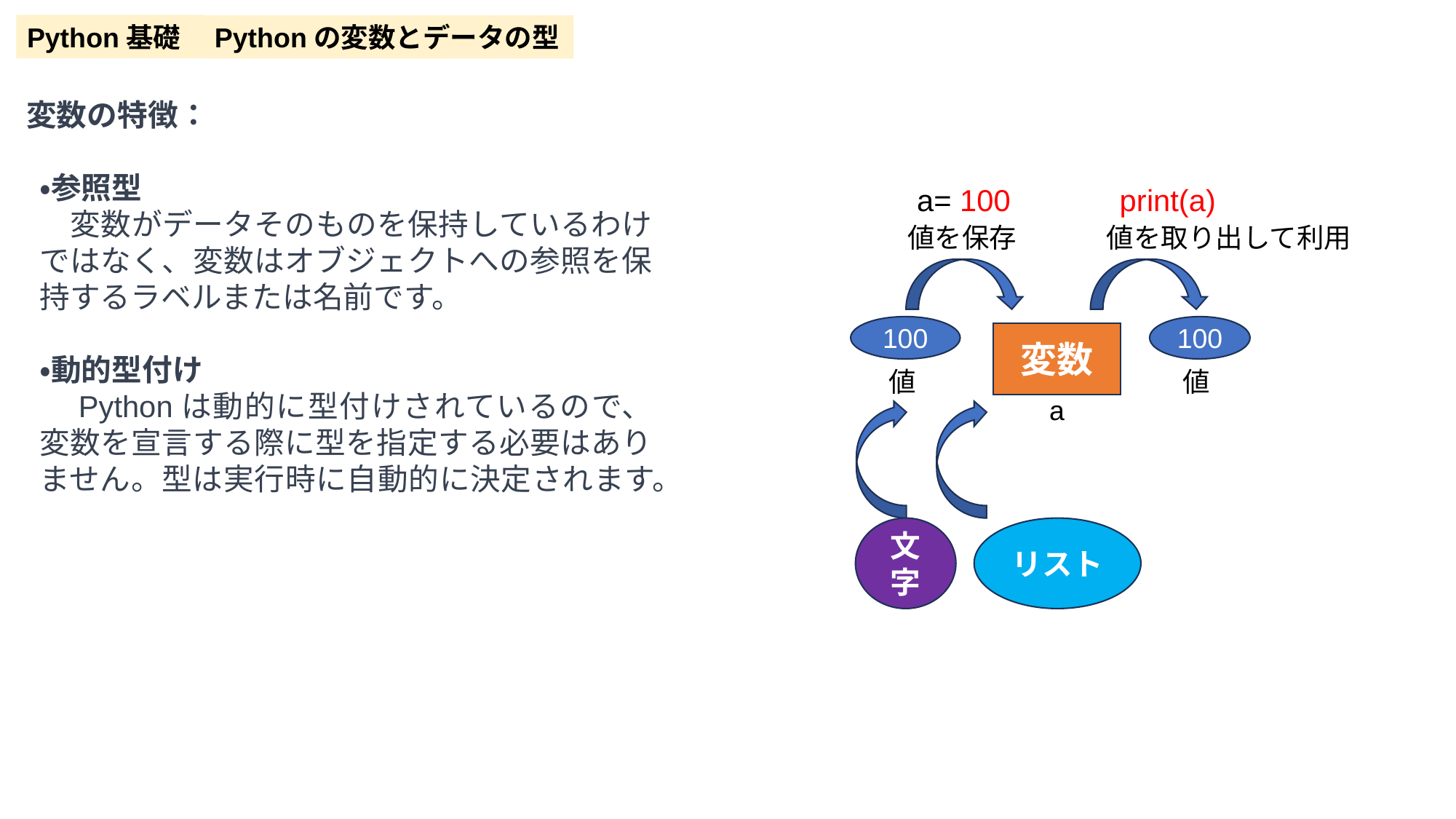

Python基礎
Pythonの変数とデータの型
変数の特徴：

・参照型
　変数がデータそのものを保持しているわけではなく、変数はオブジェクトへの参照を保持するラベルまたは名前です。

・動的型付け
　Pythonは動的に型付けされているので、変数を宣言する際に型を指定する必要はありません。型は実行時に自動的に決定されます。
a= 100
print(a)
値を保存
値を取り出して利用

100
100
変数
値
値
a

リスト
文字